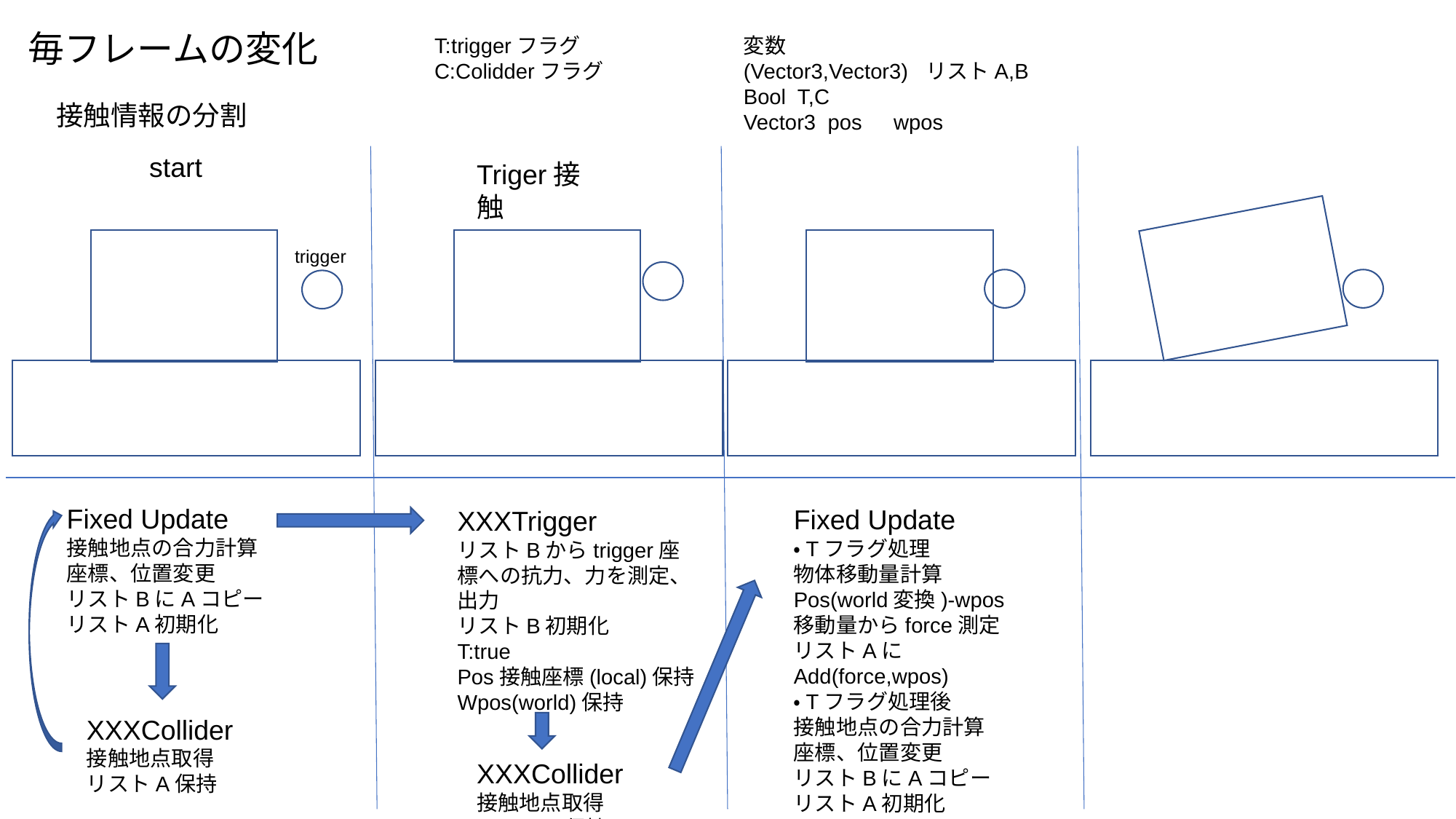

毎フレームの変化
T:triggerフラグ
C:Colidderフラグ
変数
(Vector3,Vector3)  リストA,B
Bool  T,C
Vector3  pos　wpos
接触情報の分割
start
Triger接触

trigger

Fixed Update
接触地点の合力計算
座標、位置変更
リストBにAコピー
リストA初期化
Fixed Update
・Tフラグ処理
物体移動量計算
Pos(world変換)-wpos
移動量からforce測定
リストAにAdd(force,wpos)
・Tフラグ処理後
接触地点の合力計算
座標、位置変更
リストBにAコピー
リストA初期化
XXXTrigger
リストBからtrigger座標への抗力、力を測定、出力
リストB初期化
T:true
Pos接触座標(local)保持
Wpos(world)保持

XXXCollider
接触地点取得
リストA保持

XXXCollider
接触地点取得
リストA保持